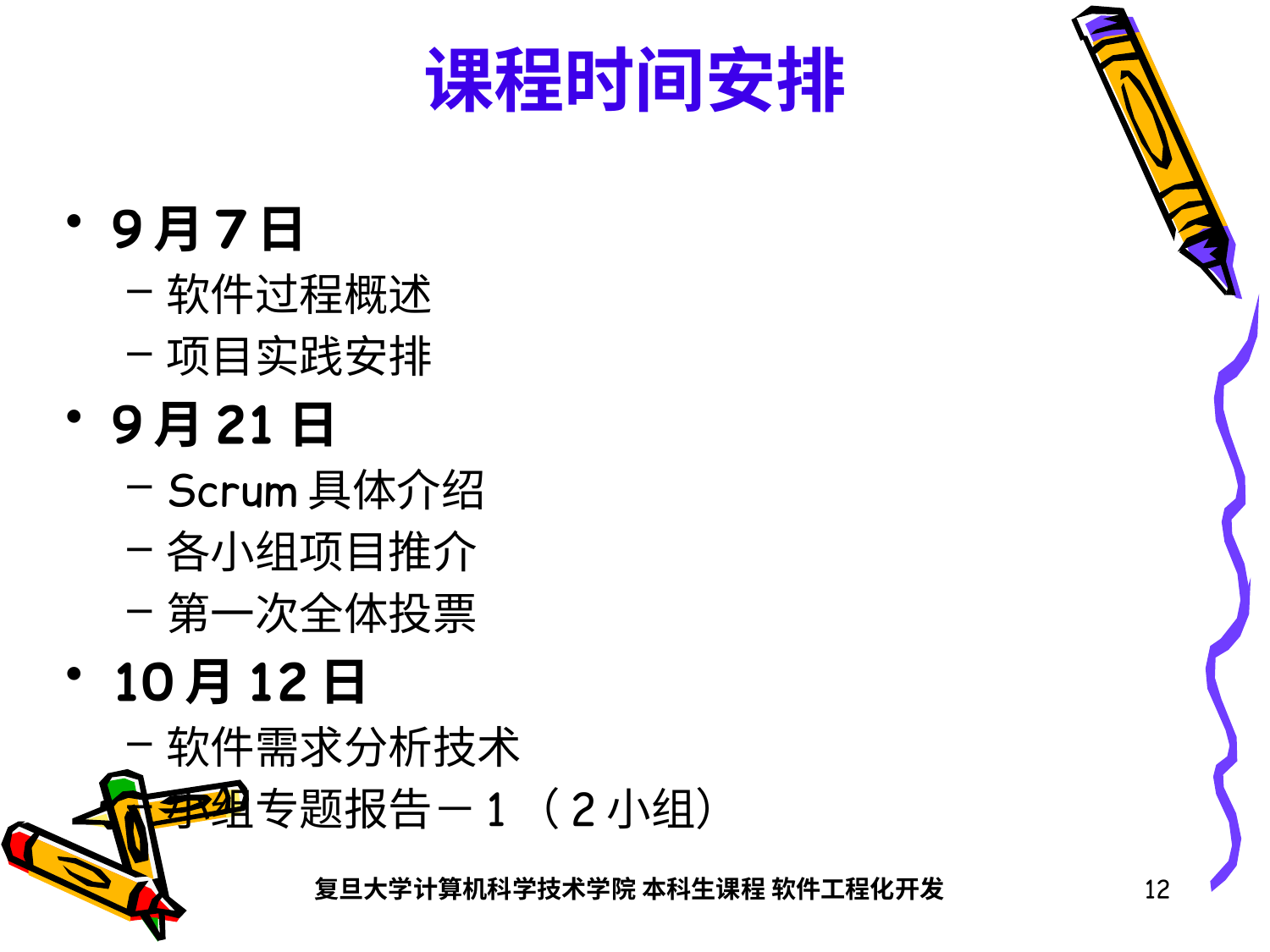

# 课程时间安排
9月7日
软件过程概述
项目实践安排
9月21日
Scrum具体介绍
各小组项目推介
第一次全体投票
10月12日
软件需求分析技术
小组专题报告－1（2小组）
复旦大学计算机科学技术学院 本科生课程 软件工程化开发
12